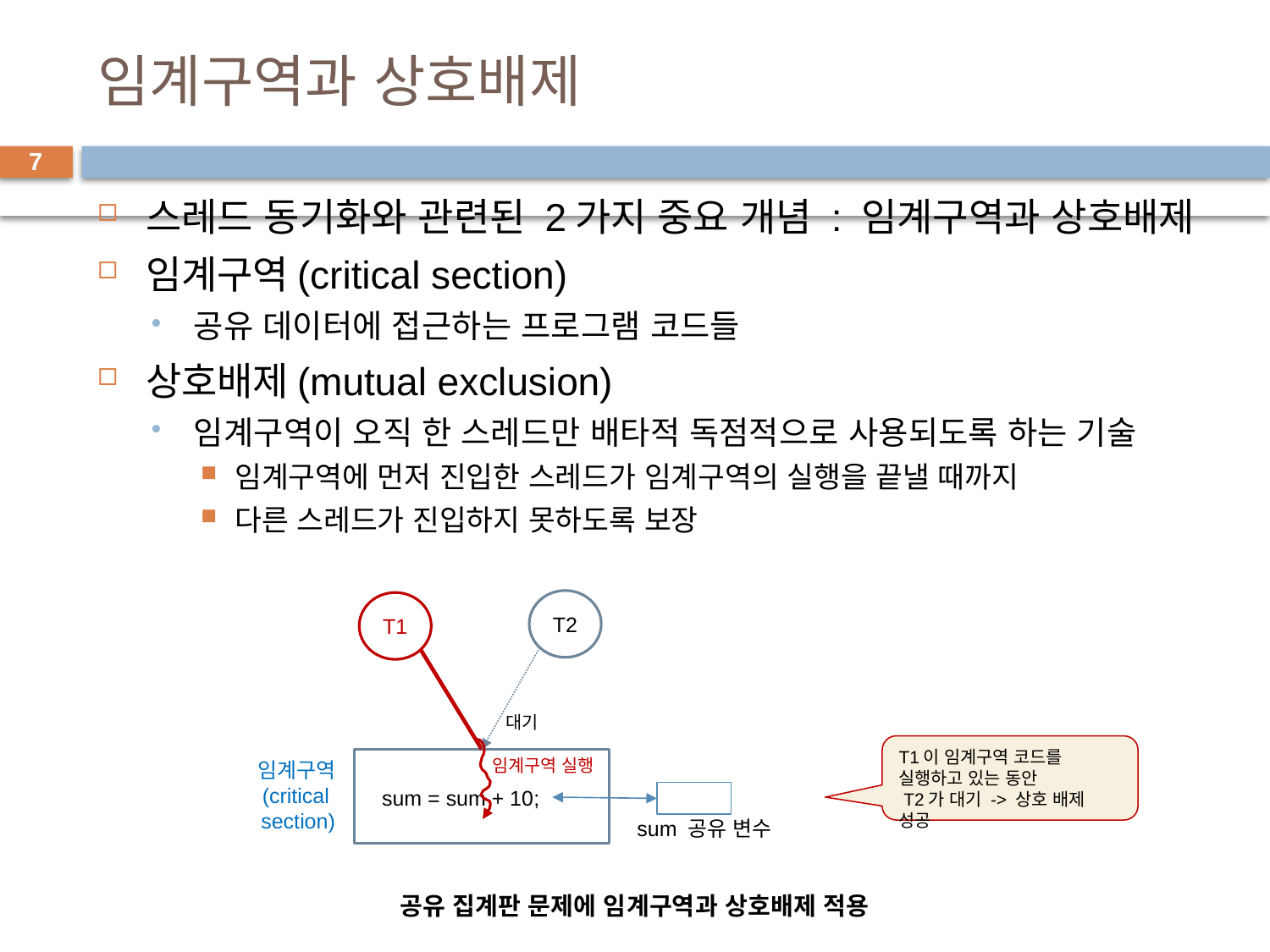

# 임계구역과 상호배제
7
스레드 동기화와 관련된 2가지 중요 개념 : 임계구역과 상호배제
임계구역(critical section)
공유 데이터에 접근하는 프로그램 코드들
상호배제(mutual exclusion)
임계구역이 오직 한 스레드만 배타적 독점적으로 사용되도록 하는 기술
임계구역에 먼저 진입한 스레드가 임계구역의 실행을 끝낼 때까지
다른 스레드가 진입하지 못하도록 보장
T2
T1
대기

임계구역 실행

임계구역
(critical
section)
sum = sum + 10;

sum 공유 변수
T1이 임계구역 코드를
실행하고 있는 동안
 T2가 대기 -> 상호 배제 성공
공유 집계판 문제에 임계구역과 상호배제 적용